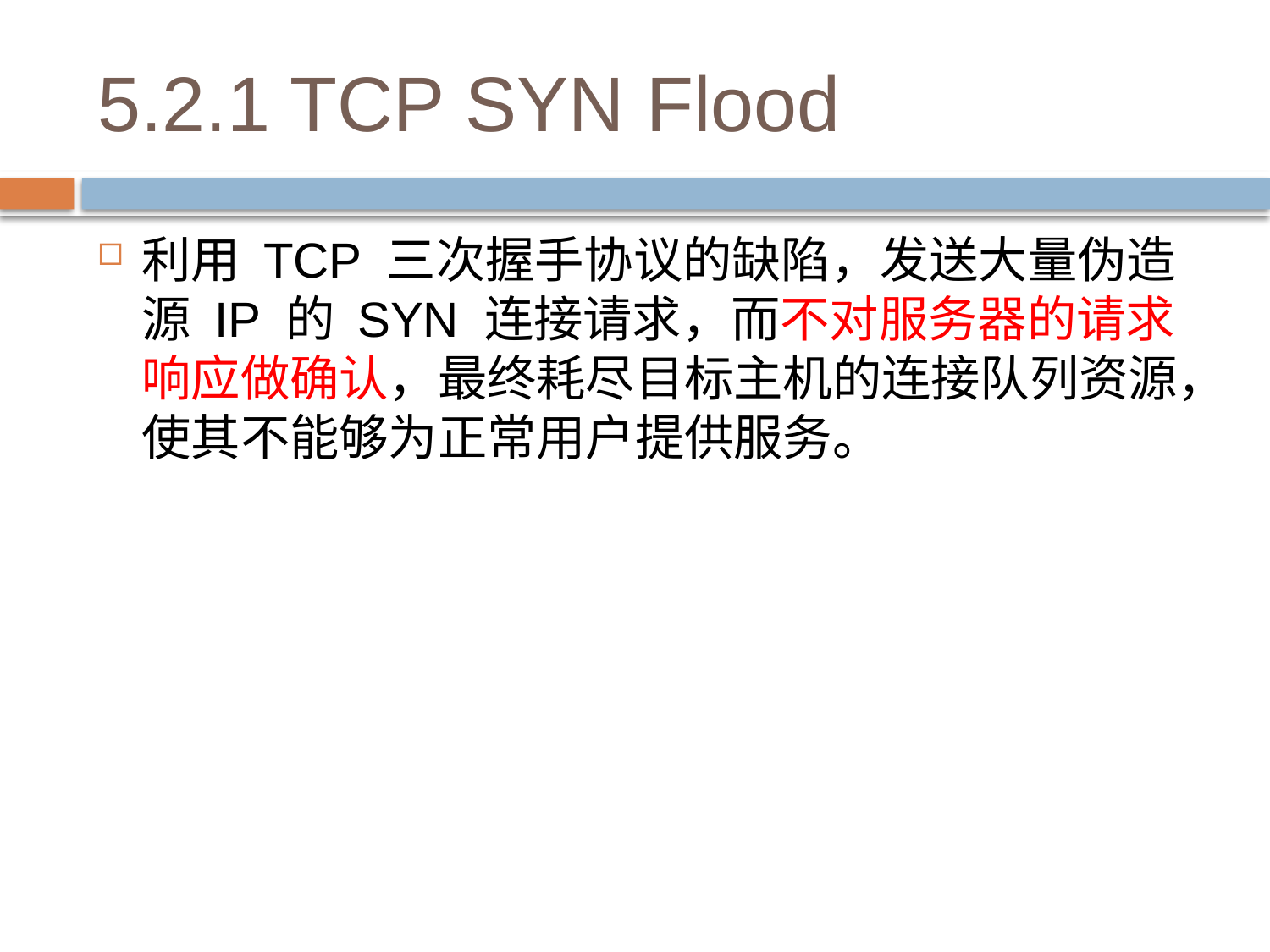

# 5.2.1 TCP SYN Flood
利用 TCP 三次握手协议的缺陷，发送大量伪造源 IP 的 SYN 连接请求，而不对服务器的请求响应做确认，最终耗尽目标主机的连接队列资源，使其不能够为正常用户提供服务。